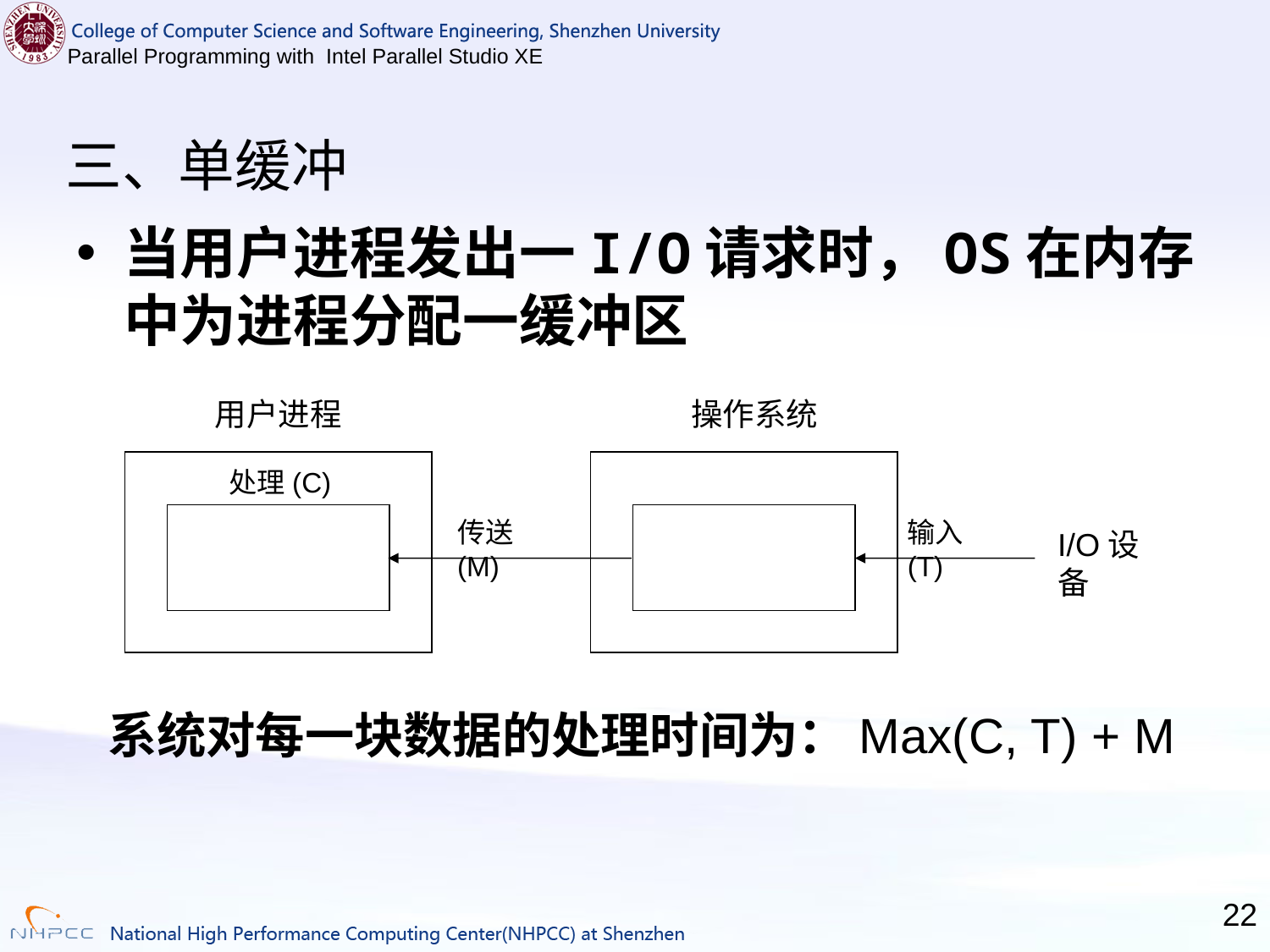

# 三、单缓冲
当用户进程发出一I/O请求时，OS在内存中为进程分配一缓冲区
用户进程
操作系统

处理(C)

传送(M)
输入(T)
I/O设备

系统对每一块数据的处理时间为：Max(C, T) + M
22